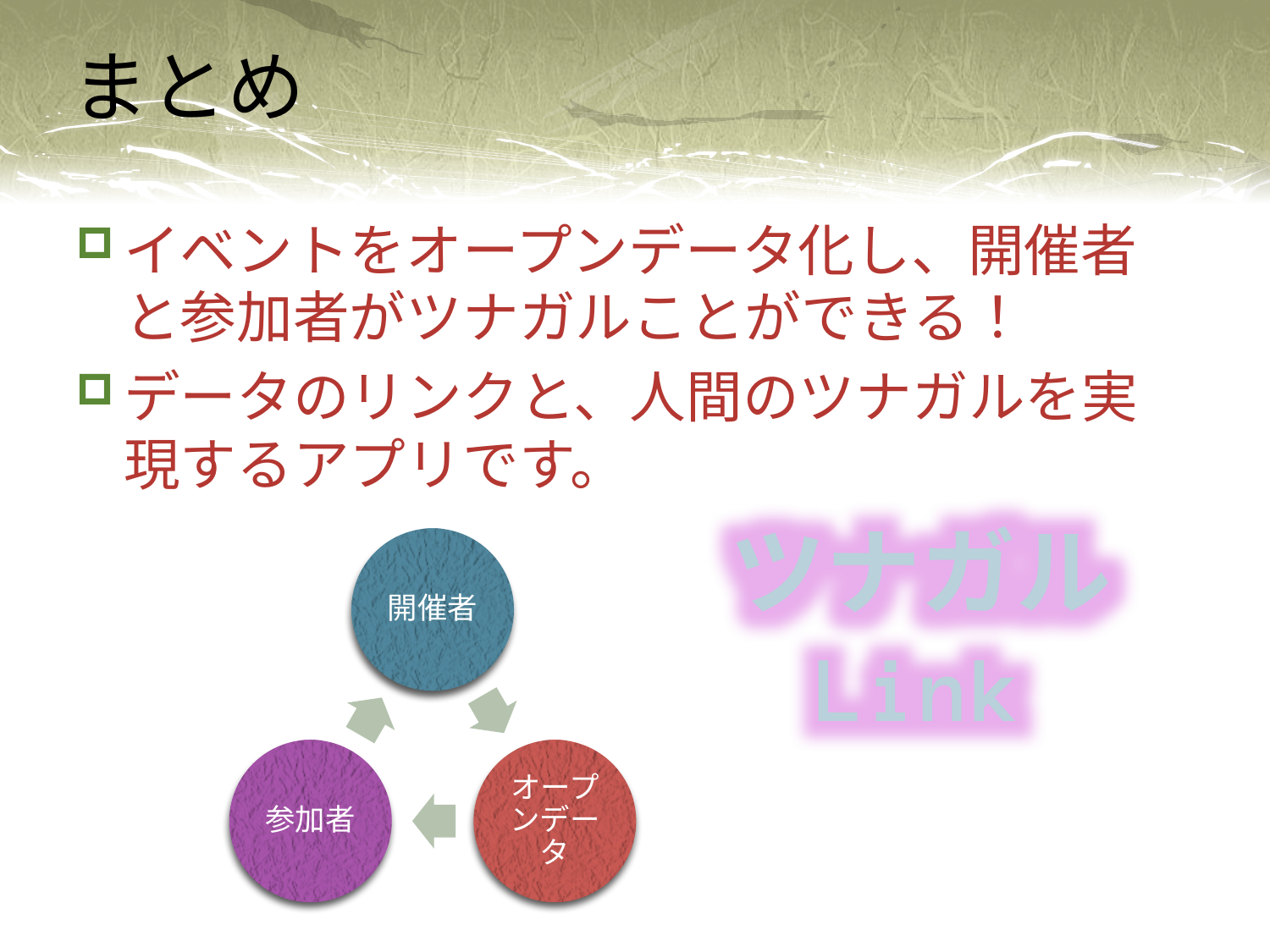

# まとめ
イベントをオープンデータ化し、開催者と参加者がツナガルことができる！
データのリンクと、人間のツナガルを実現するアプリです。
ツナガル
Link
開催者

オープンデータ

参加者